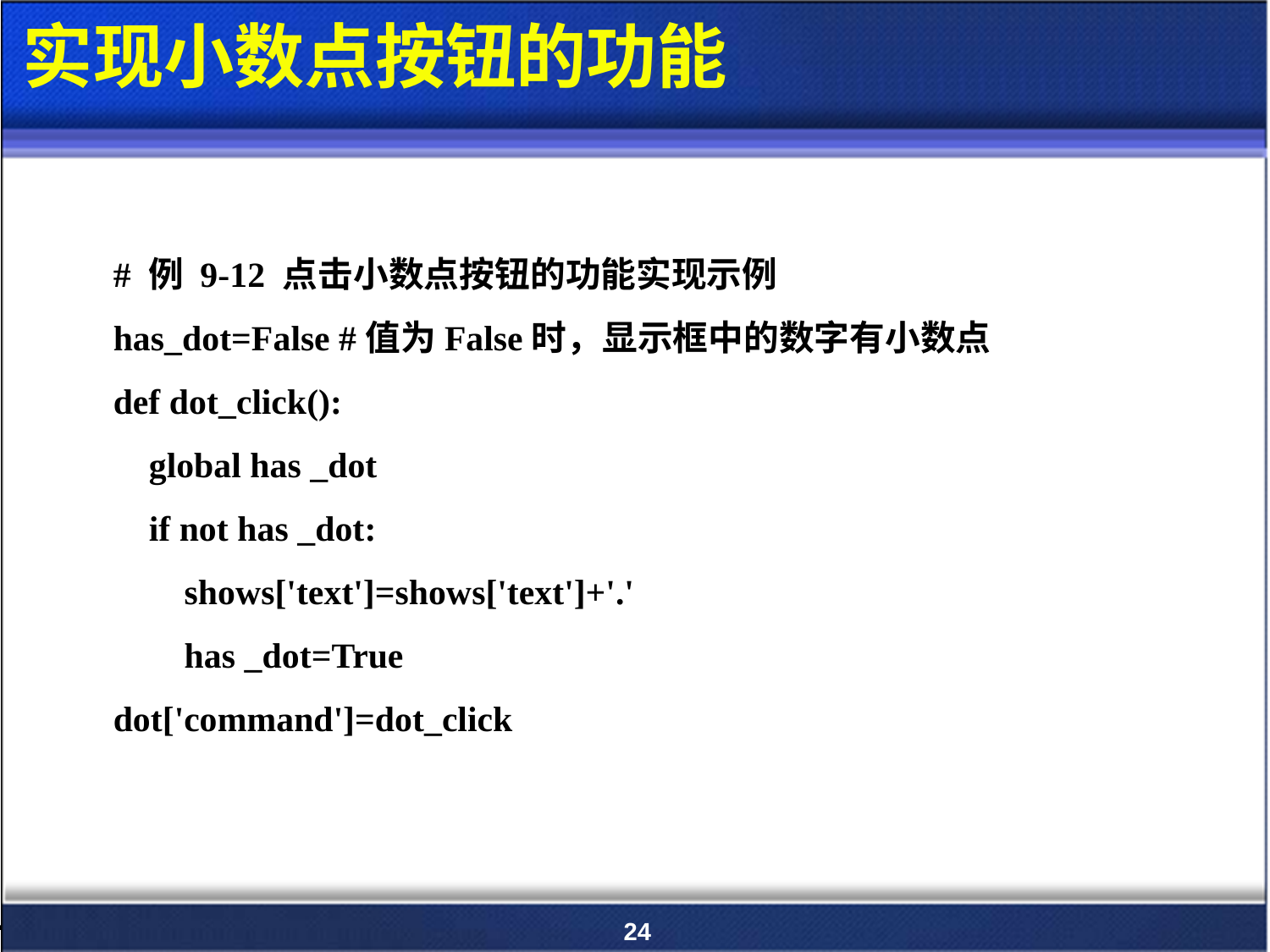

# 实现小数点按钮的功能
# 例 9‑12 点击小数点按钮的功能实现示例
has_dot=False #值为False时，显示框中的数字有小数点
def dot_click():
    global has _dot
    if not has _dot:
        shows['text']=shows['text']+'.'
        has _dot=True
dot['command']=dot_click
24